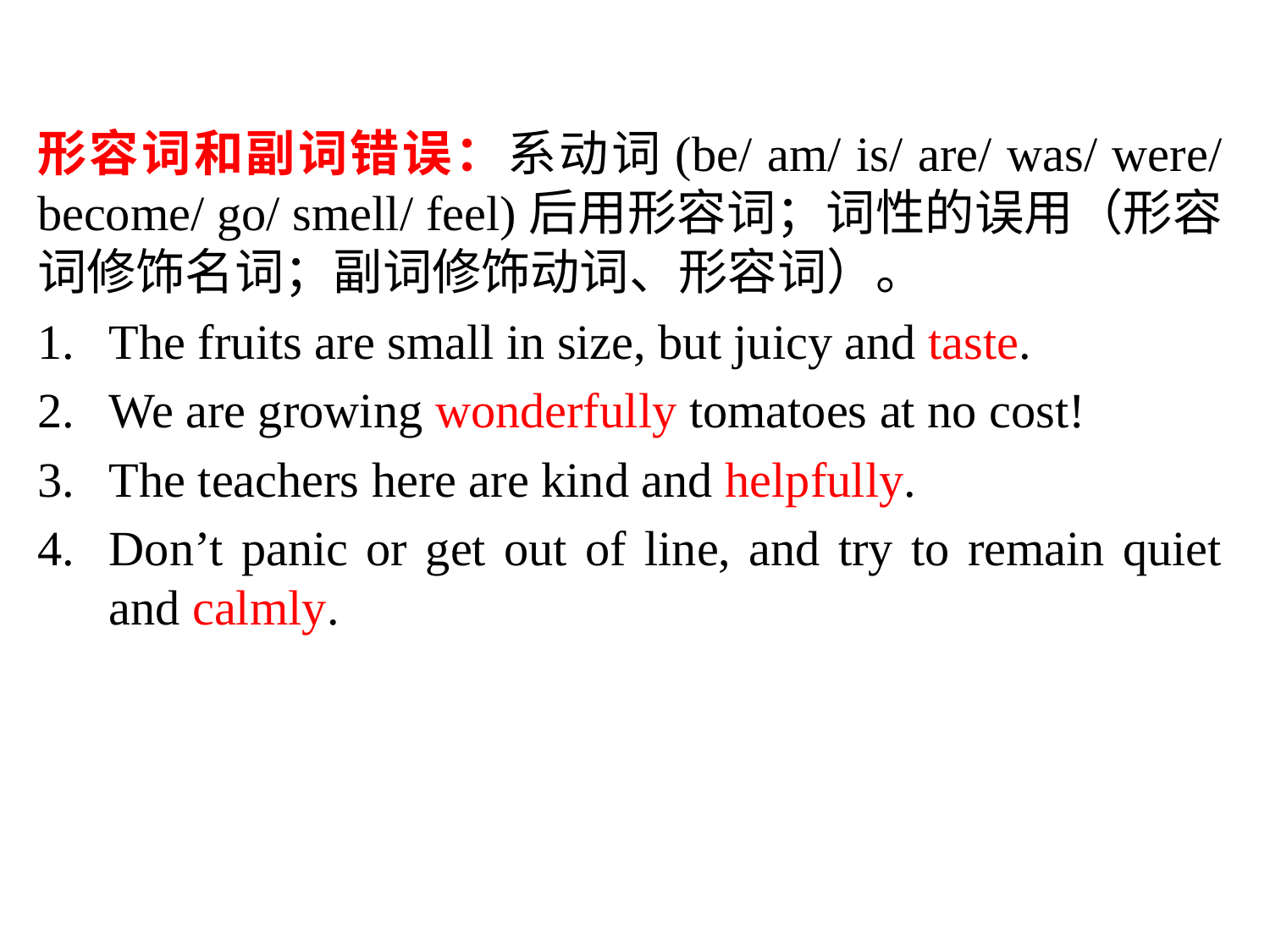

形容词和副词错误：系动词(be/ am/ is/ are/ was/ were/ become/ go/ smell/ feel)后用形容词；词性的误用（形容词修饰名词；副词修饰动词、形容词）。
The fruits are small in size, but juicy and taste.
We are growing wonderfully tomatoes at no cost!
The teachers here are kind and helpfully.
Don’t panic or get out of line, and try to remain quiet and calmly.